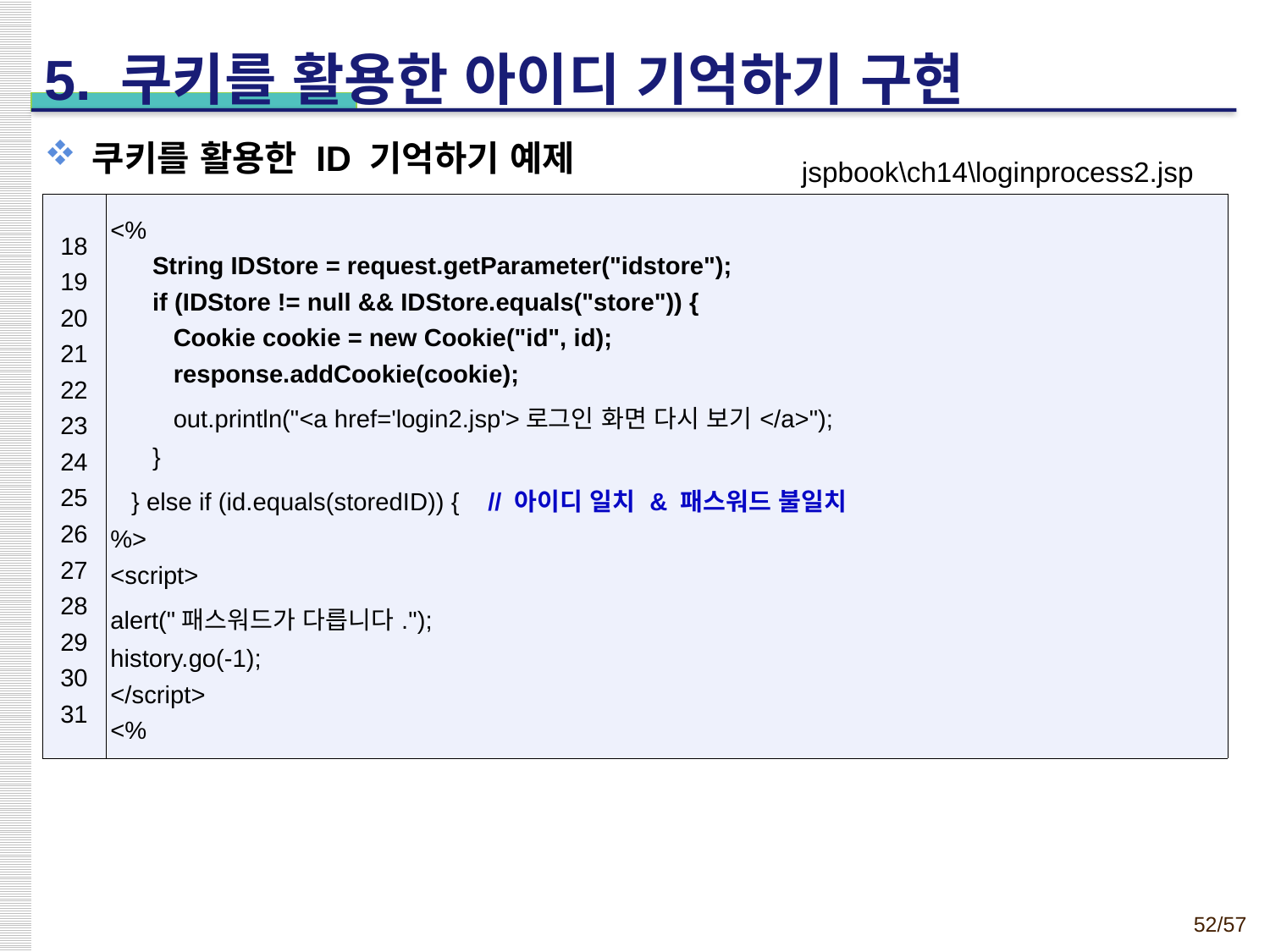

제11장
52/35

# 5. 쿠키를 활용한 아이디 기억하기 구현
쿠키를 활용한 ID 기억하기 예제

jspbook\ch14\loginprocess2.jsp
| 18 19 20 21 22 23 24 25 26 27 28 29 30 31 | <% String IDStore = request.getParameter("idstore"); if (IDStore != null && IDStore.equals("store")) { Cookie cookie = new Cookie("id", id); response.addCookie(cookie); out.println("<a href='login2.jsp'>로그인 화면 다시 보기</a>"); } } else if (id.equals(storedID)) { // 아이디 일치 & 패스워드 불일치 %> <script> alert("패스워드가 다릅니다."); history.go(-1); </script> <% |
| --- | --- |